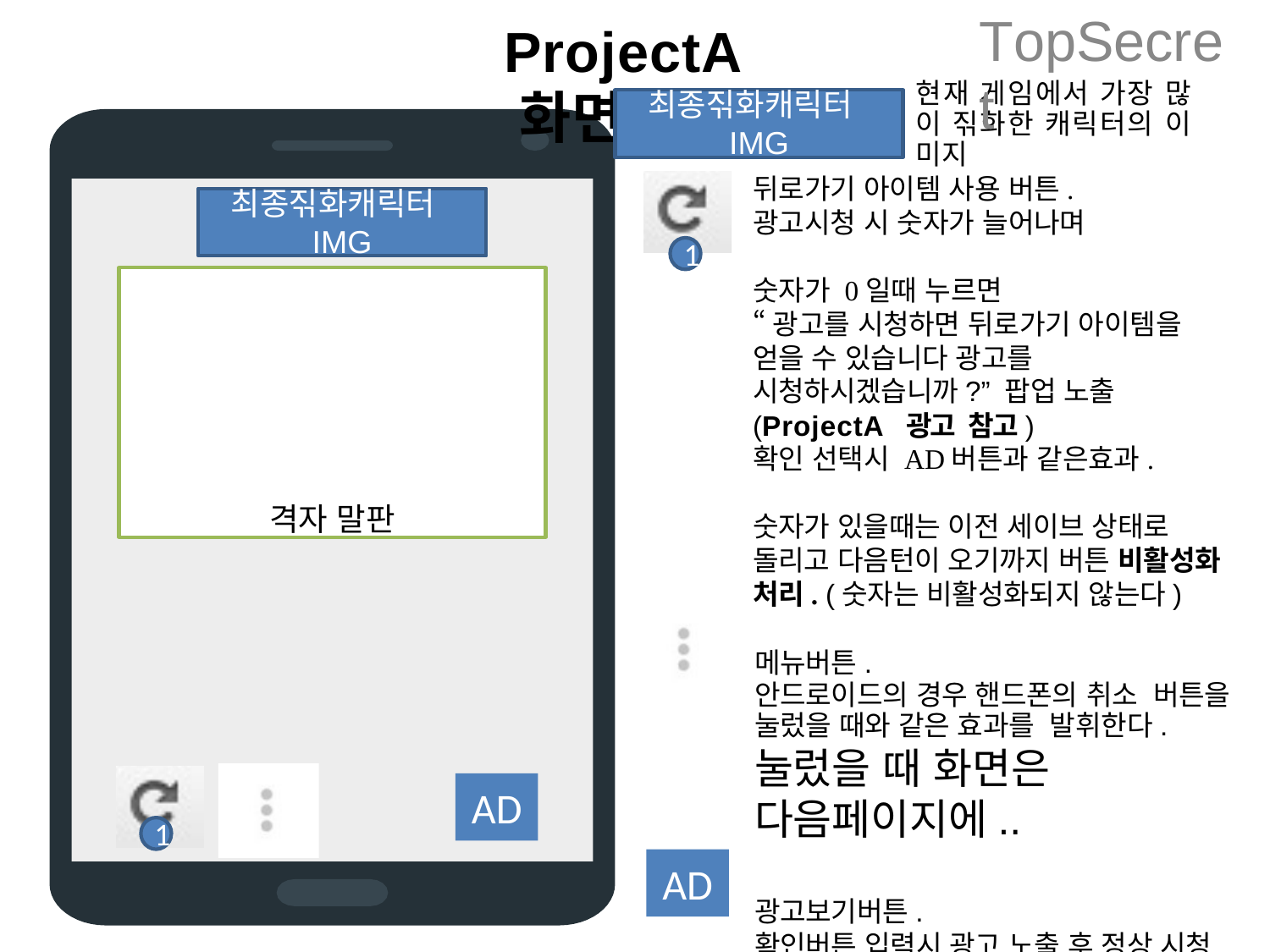

TopSecret
# ProjectA 화면구성
현재 게임에서 가장 많  이 짂화한 캐릭터의 이  미지
최종짂화캐릭터

IMG

뒤로가기 아이템 사용 버튼.
광고시청 시 숫자가 늘어나며

숫자가 0일때 누르면
“광고를 시청하면 뒤로가기 아이템을 얻을 수 있습니다 광고를 시청하시겠습니까?” 팝업 노출(ProjectA  광고  참고)
확인 선택시 AD버튼과 같은효과.

숫자가 있을때는 이전 세이브 상태로 돌리고 다음턴이 오기까지 버튼 비활성화 처리. (숫자는 비활성화되지 않는다)

메뉴버튼.
안드로이드의 경우 핸드폰의 취소  버튼을 눌렀을 때와 같은 효과를  발휘한다.
눌렀을 때 화면은 다음페이지에..

광고보기버튼.
확인버튼 입력시 광고 노출 후 정상 시청 확인시 뒤로가기 아이템을 준다.

최종짂화캐릭터  IMG

1

격자 말판

AD
1
AD